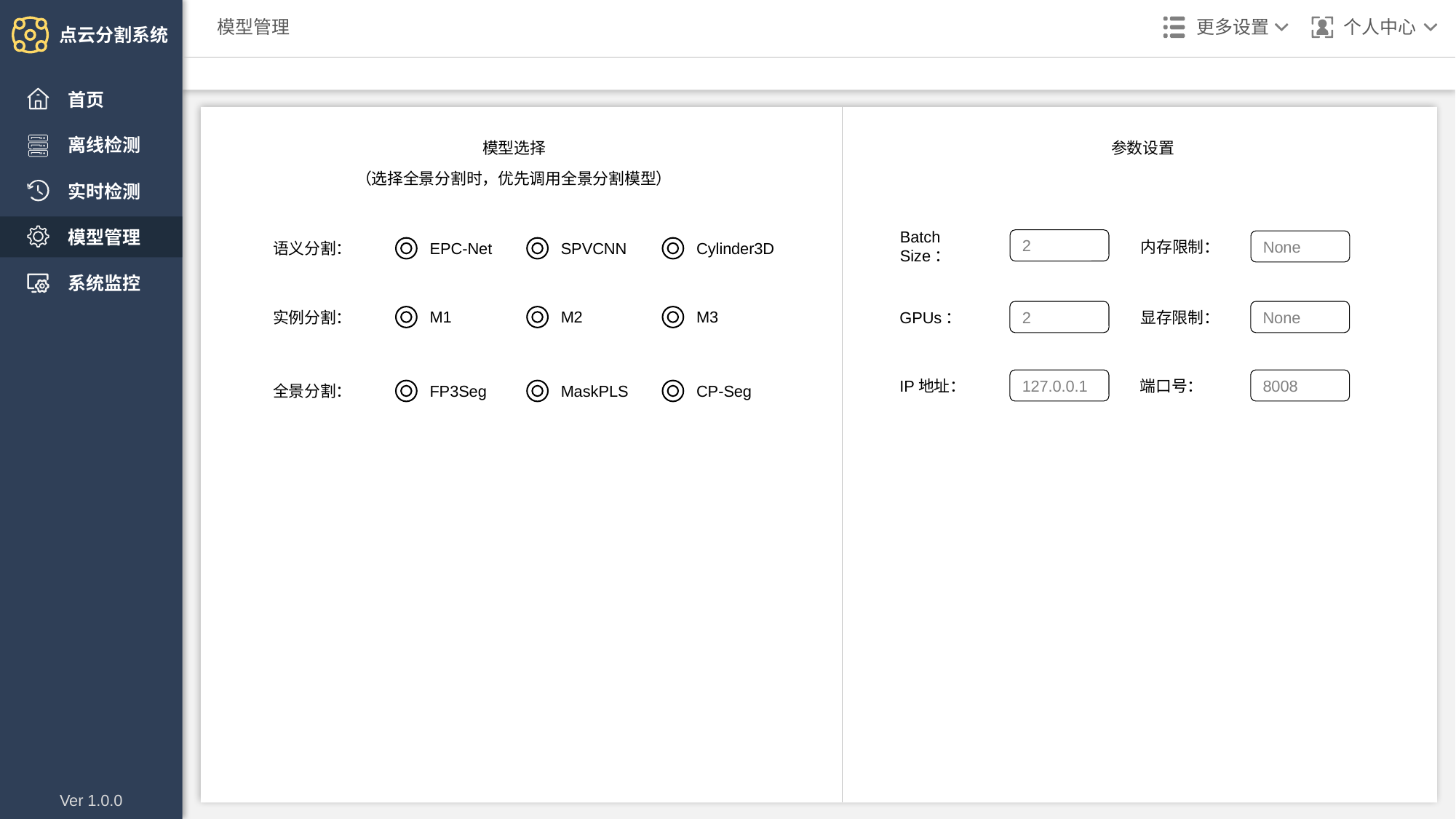

模型管理
更多设置
个人中心

点云分割系统

首页

离线检测
模型选择

参数设置
（选择全景分割时，优先调用全景分割模型）
实时检测

模型管理

2
Batch Size：
None
内存限制：
语义分割：
EPC-Net
SPVCNN
Cylinder3D

系统监控

实例分割：
GPUs：
2
显存限制：
None
M1
M2
M3

端口号：
8008
IP地址：
127.0.0.1
全景分割：
FP3Seg
MaskPLS
CP-Seg

Ver 1.0.0